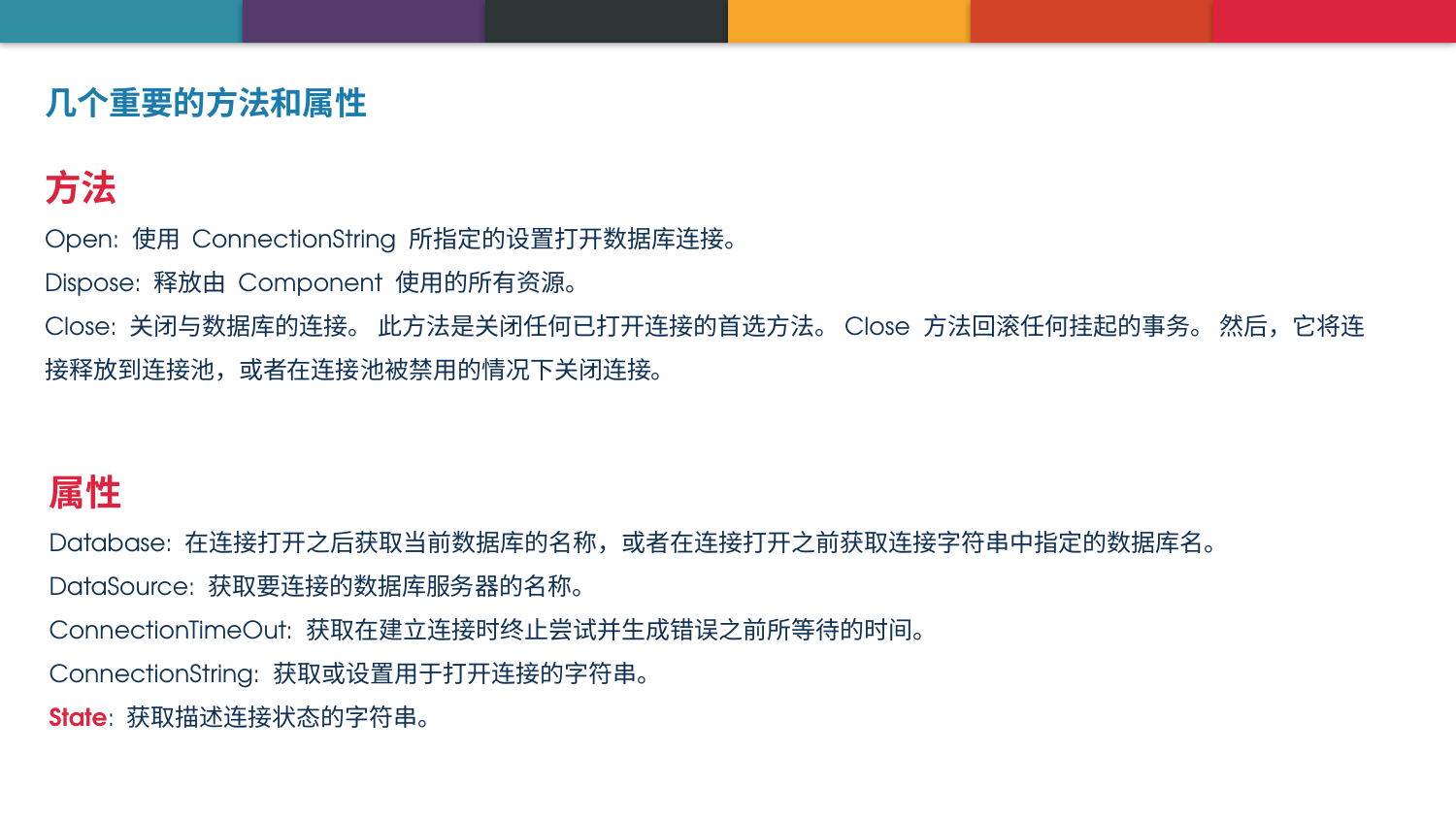

几个重要的方法和属性

方法
Open: 使用 ConnectionString 所指定的设置打开数据库连接。
Dispose: 释放由 Component 使用的所有资源。
Close: 关闭与数据库的连接。 此方法是关闭任何已打开连接的首选方法。Close 方法回滚任何挂起的事务。 然后，它将连接释放到连接池，或者在连接池被禁用的情况下关闭连接。

属性
Database: 在连接打开之后获取当前数据库的名称，或者在连接打开之前获取连接字符串中指定的数据库名。
DataSource: 获取要连接的数据库服务器的名称。
ConnectionTimeOut: 获取在建立连接时终止尝试并生成错误之前所等待的时间。
ConnectionString: 获取或设置用于打开连接的字符串。
State: 获取描述连接状态的字符串。